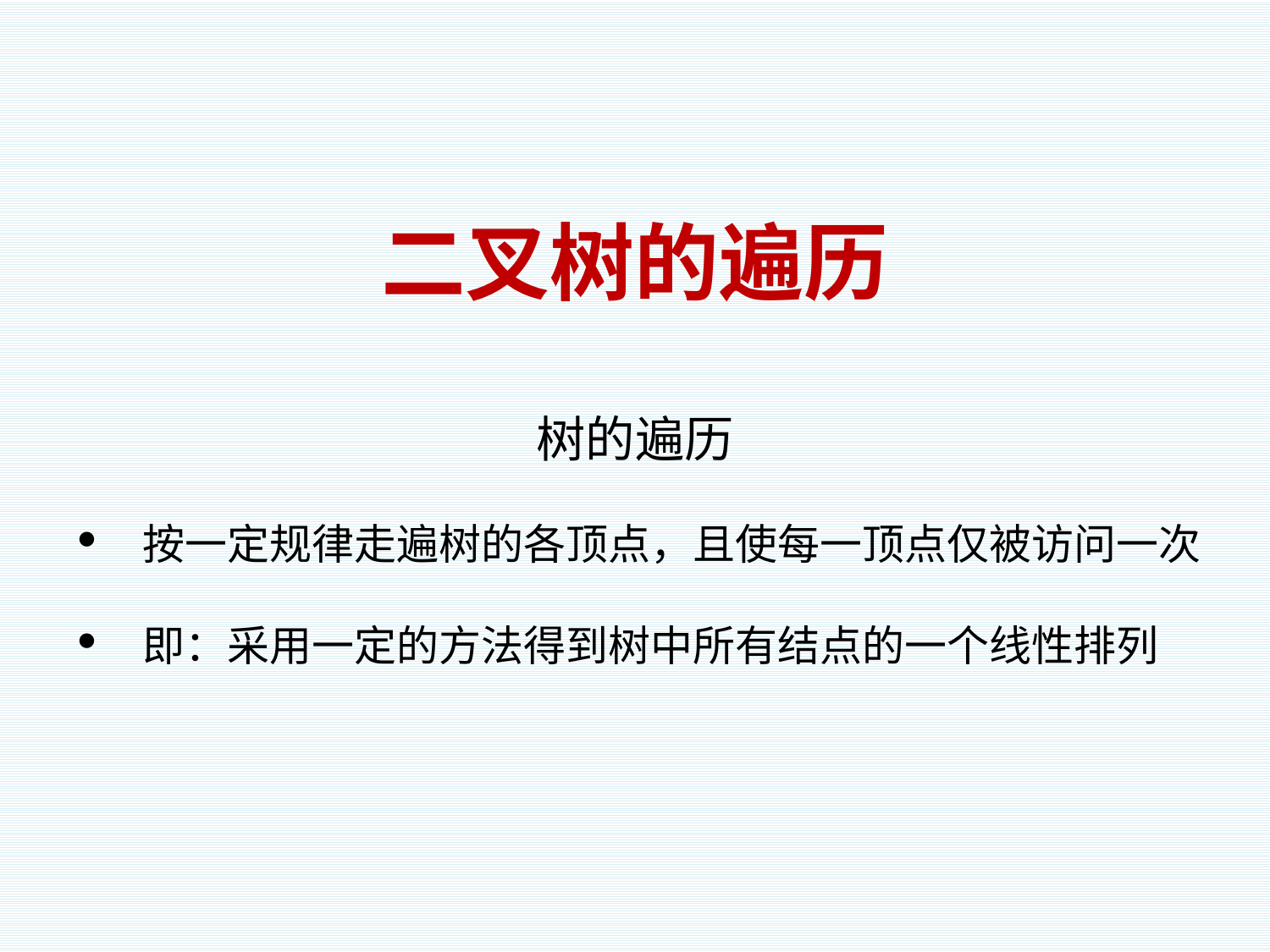

二叉树的遍历
树的遍历
按一定规律走遍树的各顶点，且使每一顶点仅被访问一次
即：采用一定的方法得到树中所有结点的一个线性排列